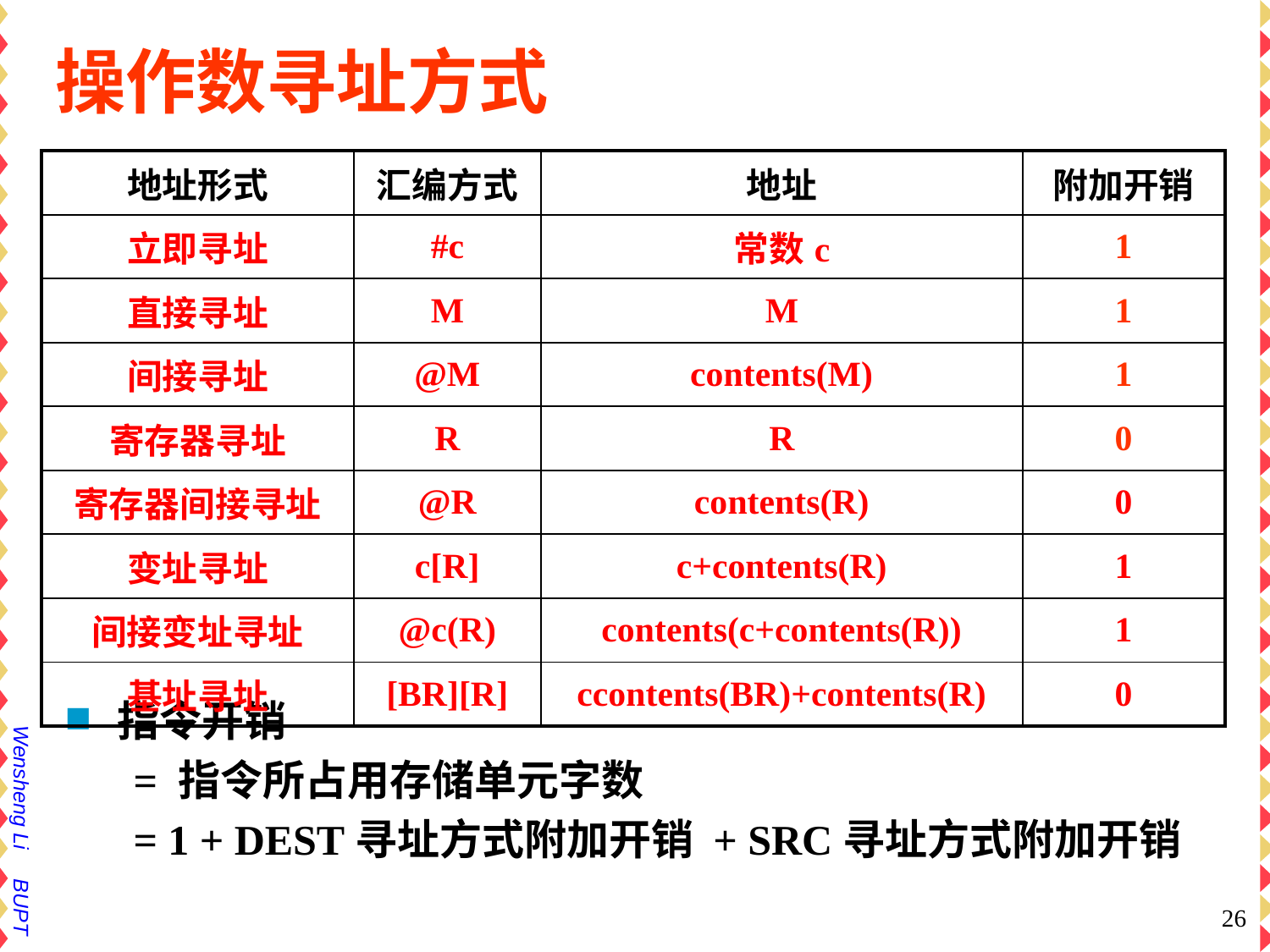

# 操作数寻址方式
| 地址形式 | 汇编方式 | 地址 | 附加开销 |
| --- | --- | --- | --- |
| 立即寻址 | #c | 常数c | 1 |
| 直接寻址 | M | M | 1 |
| 间接寻址 | @M | contents(M) | 1 |
| 寄存器寻址 | R | R | 0 |
| 寄存器间接寻址 | @R | contents(R) | 0 |
| 变址寻址 | c[R] | c+contents(R) | 1 |
| 间接变址寻址 | @c(R) | contents(c+contents(R)) | 1 |
| 基址寻址 | [BR][R] | ccontents(BR)+contents(R) | 0 |
指令开销
= 指令所占用存储单元字数
= 1 + DEST寻址方式附加开销 + SRC寻址方式附加开销
26